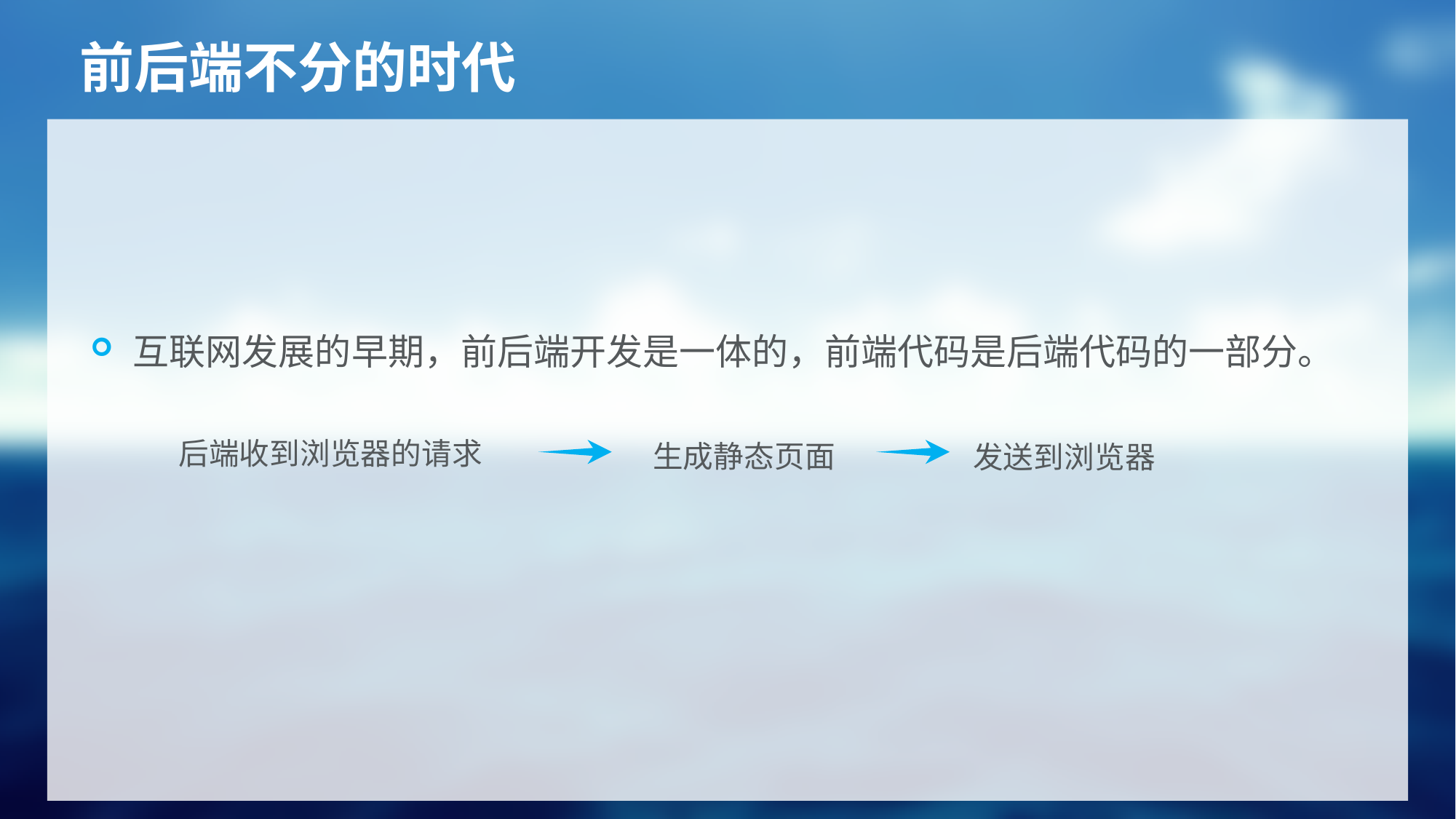

# 前后端不分的时代
互联网发展的早期，前后端开发是一体的，前端代码是后端代码的一部分。

            后端收到浏览器的请求

生成静态页面

发送到浏览器